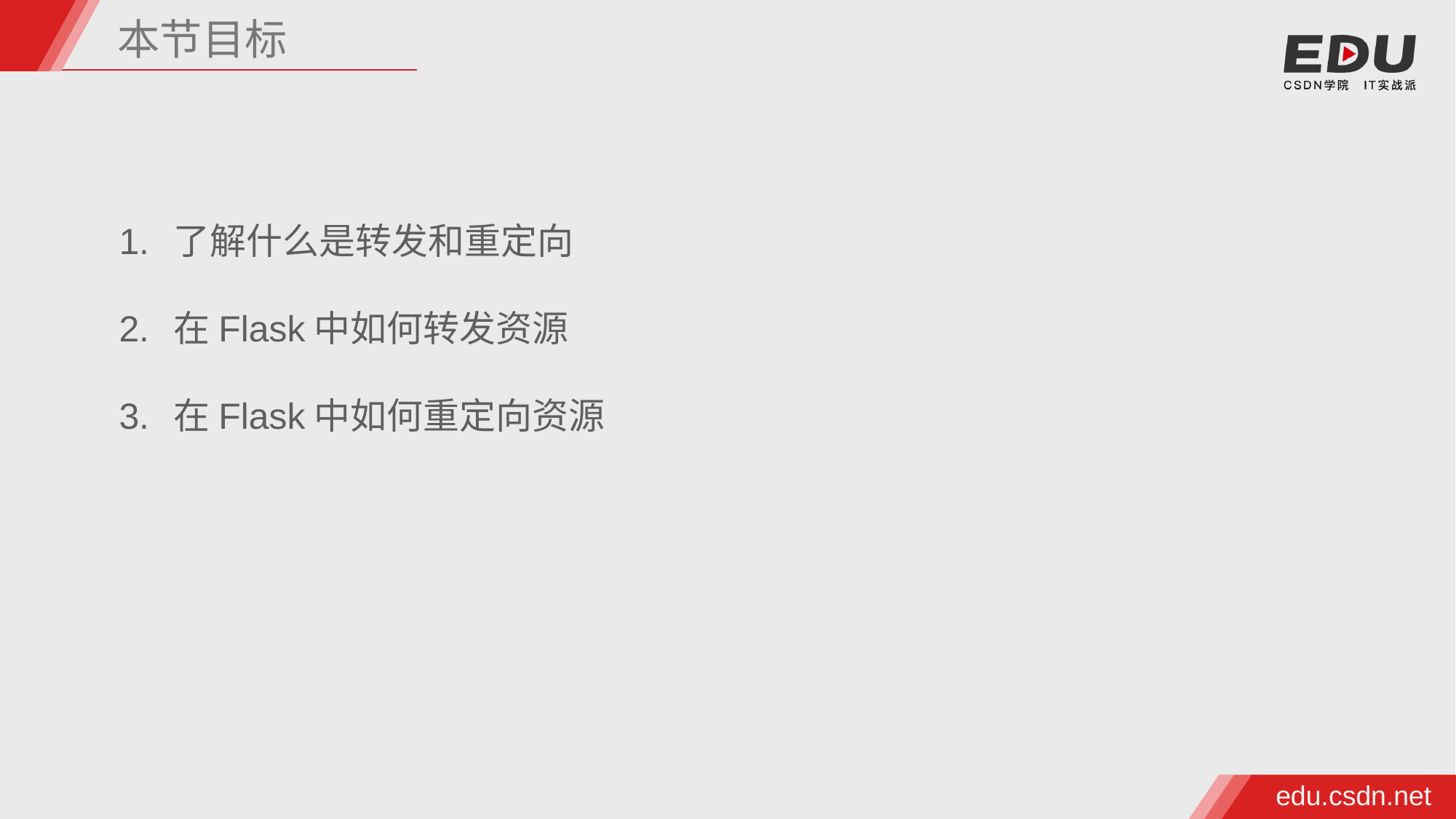

本节目标
了解什么是转发和重定向
在Flask中如何转发资源
在Flask中如何重定向资源
edu.csdn.net